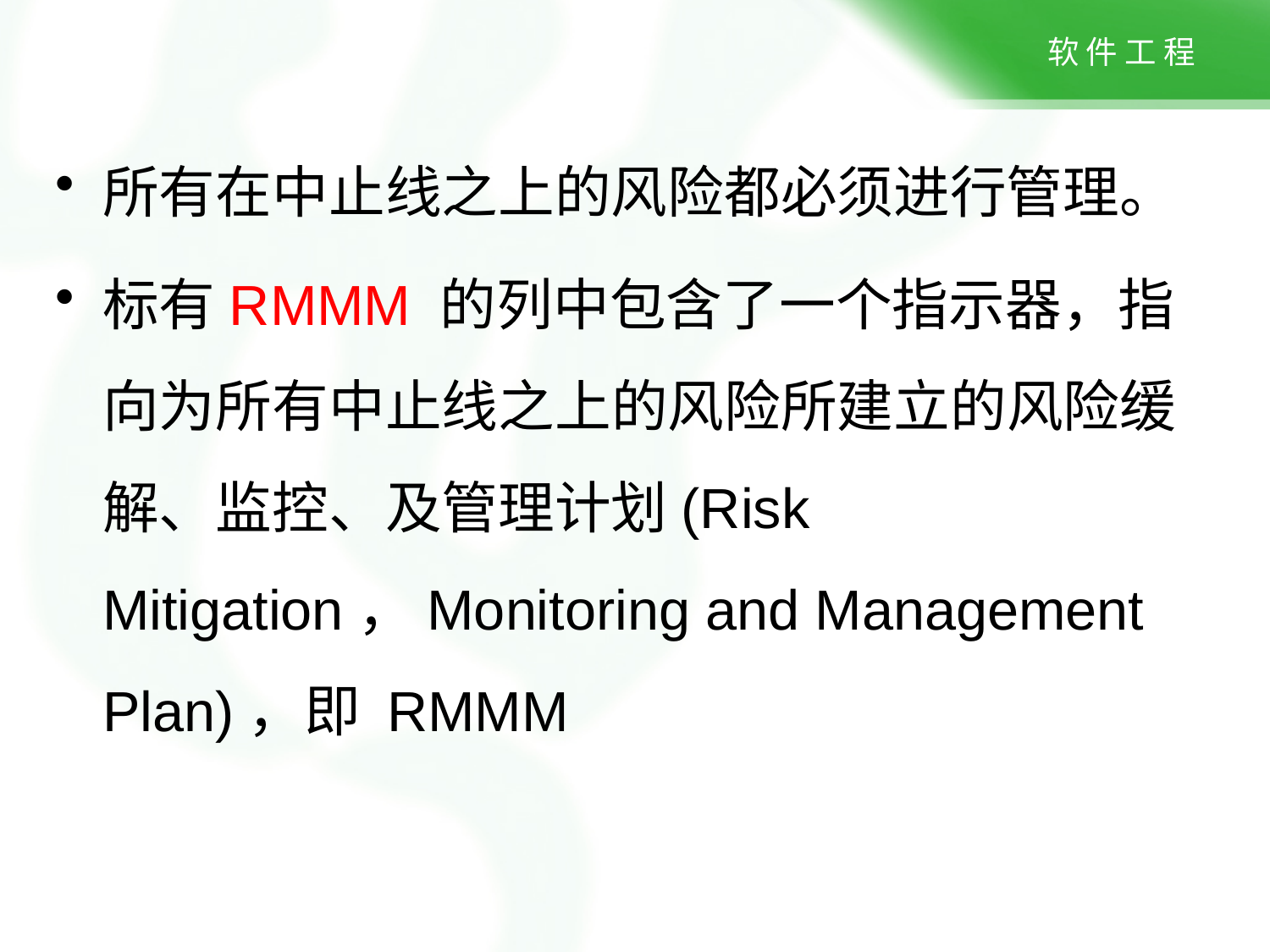

所有在中止线之上的风险都必须进行管理。
标有RMMM 的列中包含了一个指示器，指向为所有中止线之上的风险所建立的风险缓解、监控、及管理计划(Risk Mitigation，Monitoring and Management Plan)，即 RMMM